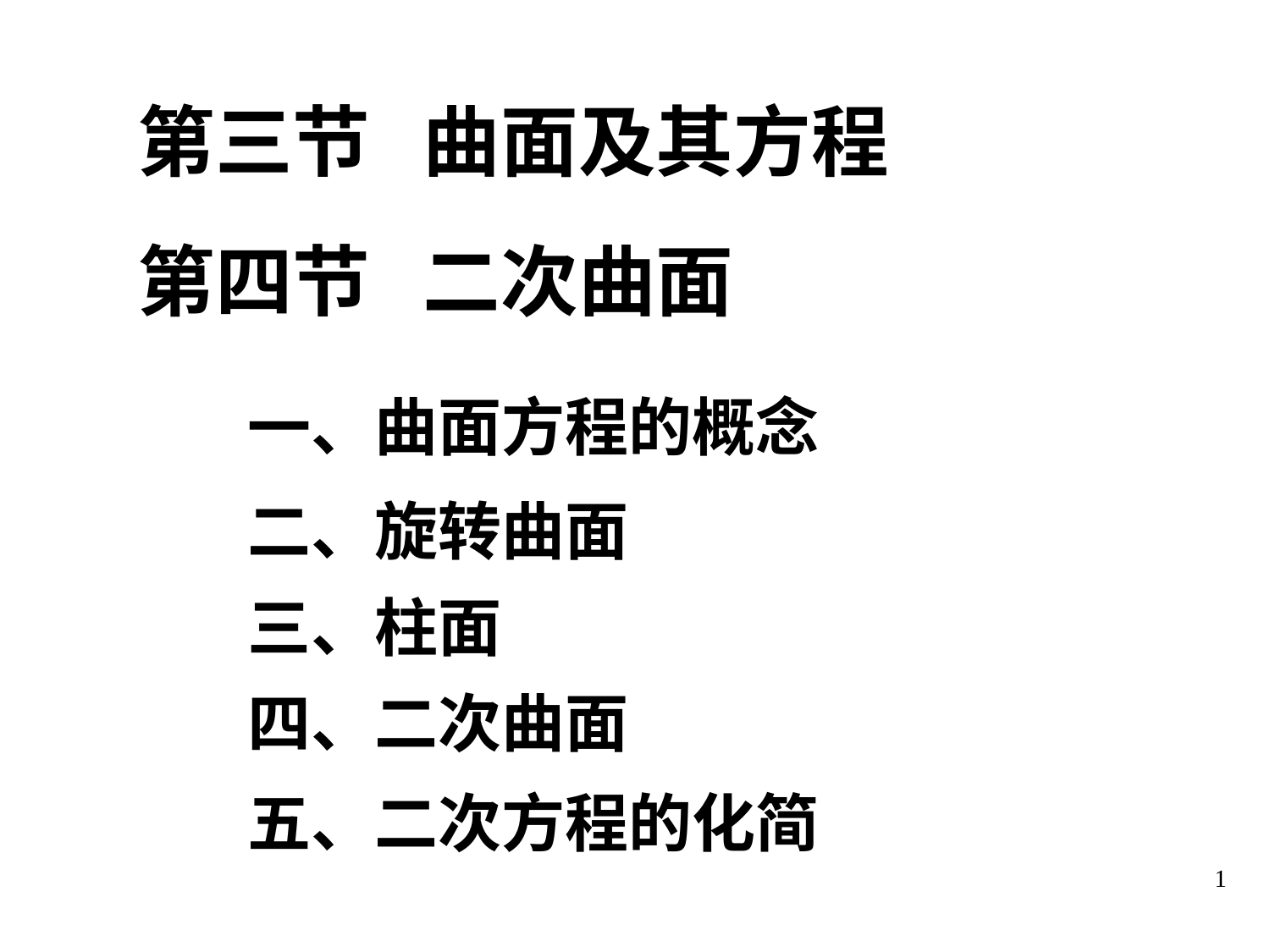

# 第三节   曲面及其方程 第四节   二次曲面
一、曲面方程的概念
二、旋转曲面
三、柱面
四、二次曲面
五、二次方程的化简
1